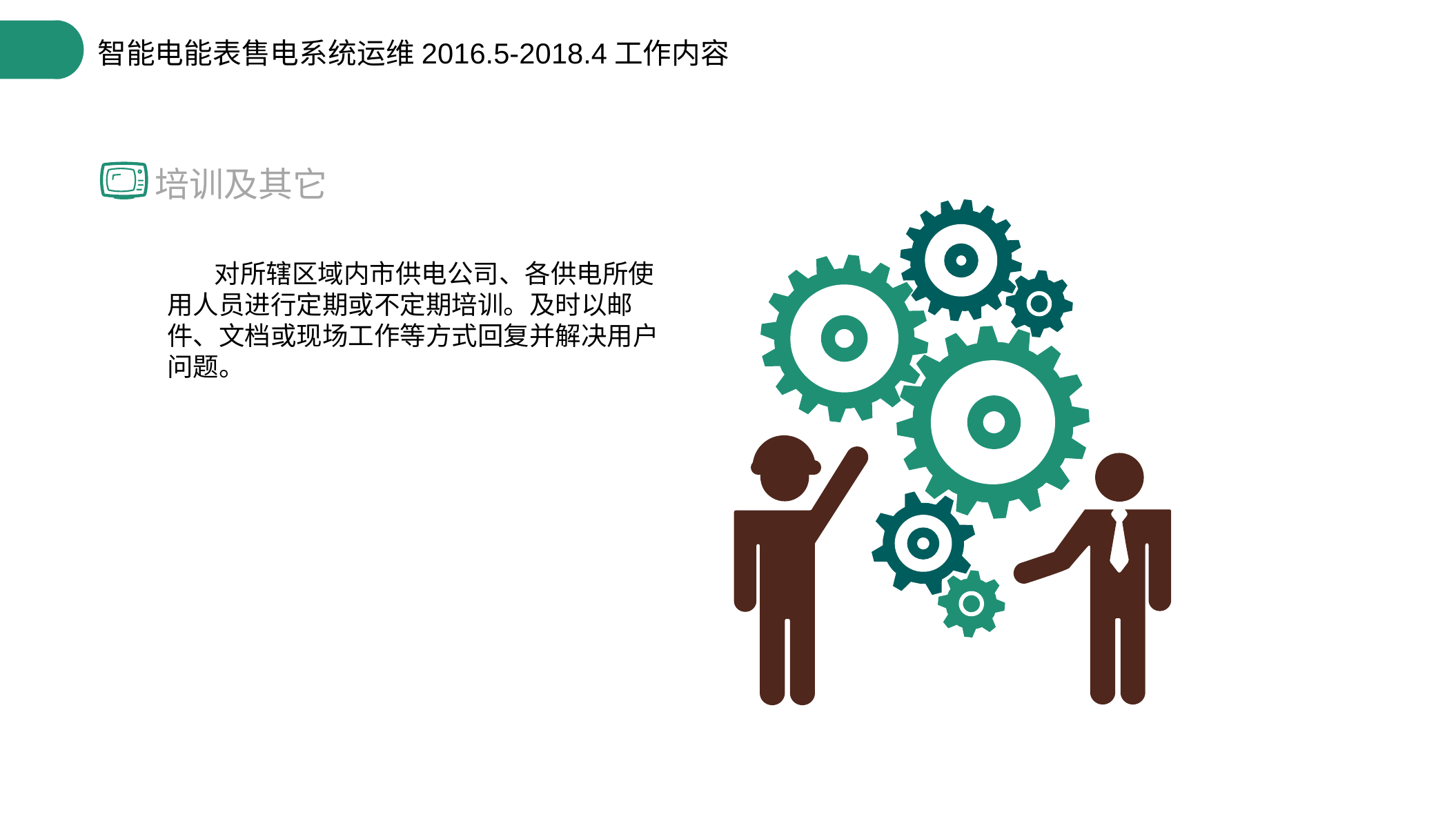

智能电能表售电系统运维2016.5-2018.4工作内容
培训及其它

       对所辖区域内市供电公司、各供电所使用人员进行定期或不定期培训。及时以邮件、文档或现场工作等方式回复并解决用户问题。